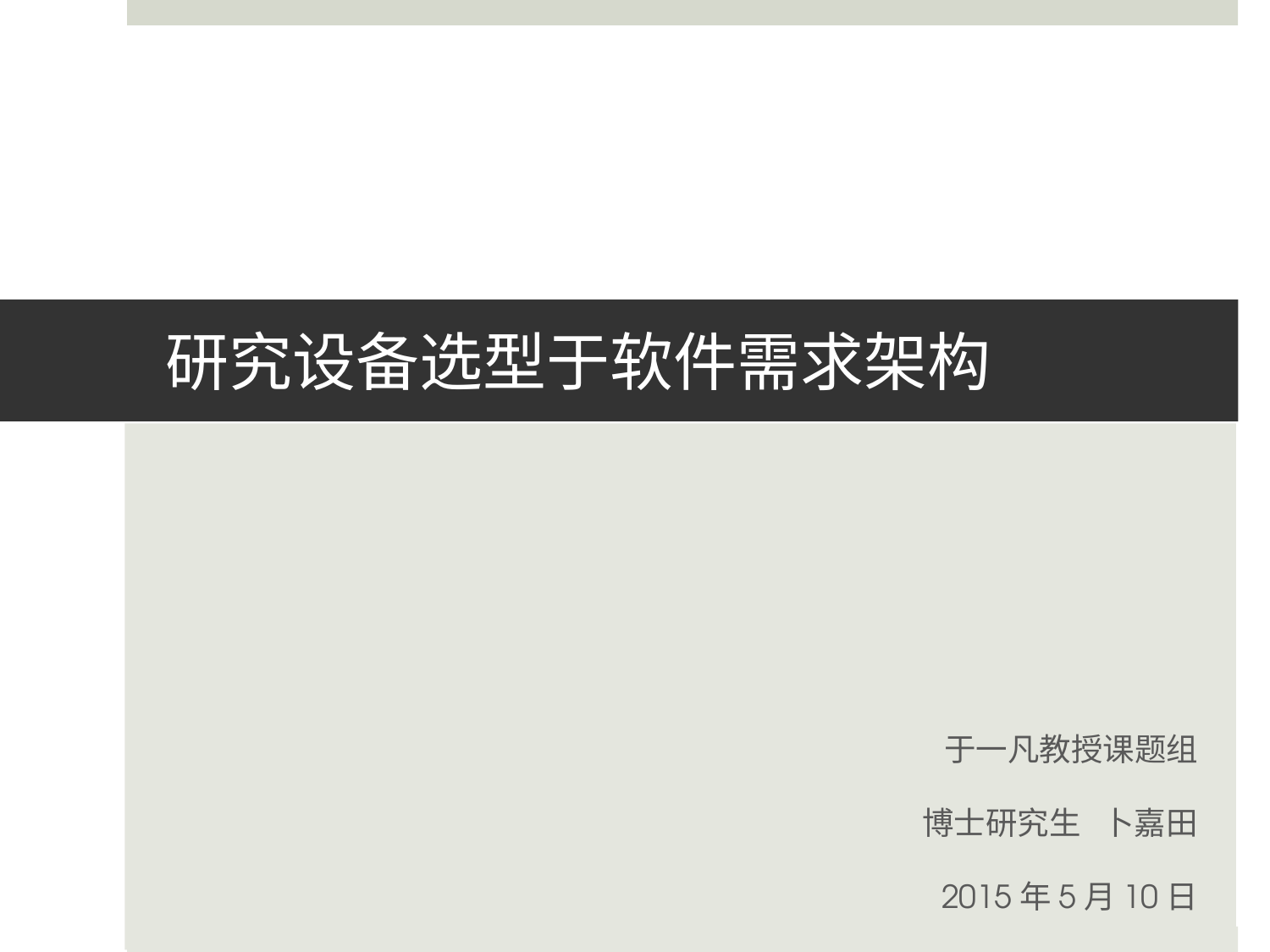

# 研究设备选型于软件需求架构

于一凡教授课题组
博士研究生   卜嘉田
2015年5月10日